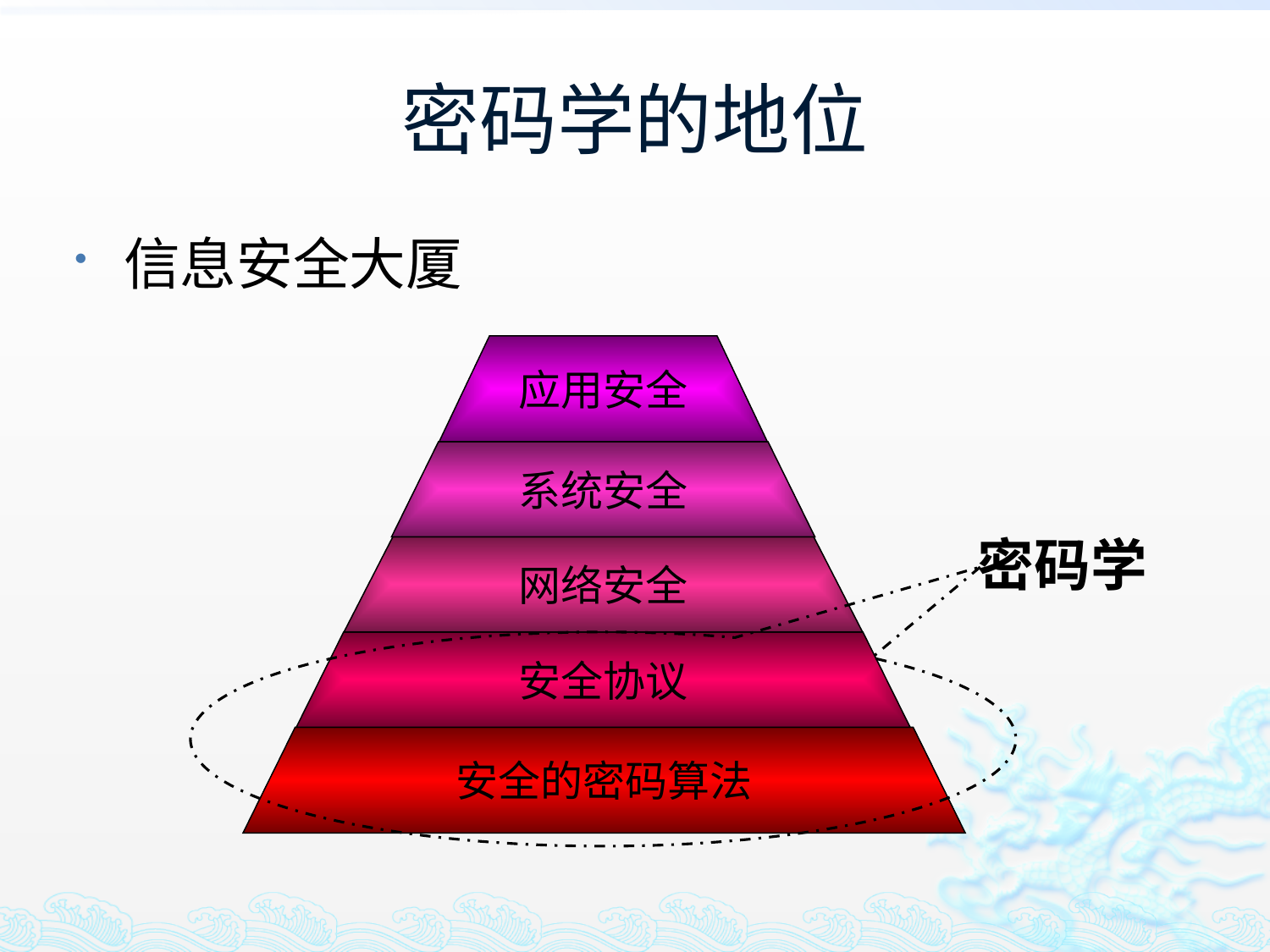

# 密码学的地位
信息安全大厦
应用安全
系统安全
密码学
网络安全

安全协议
安全的密码算法